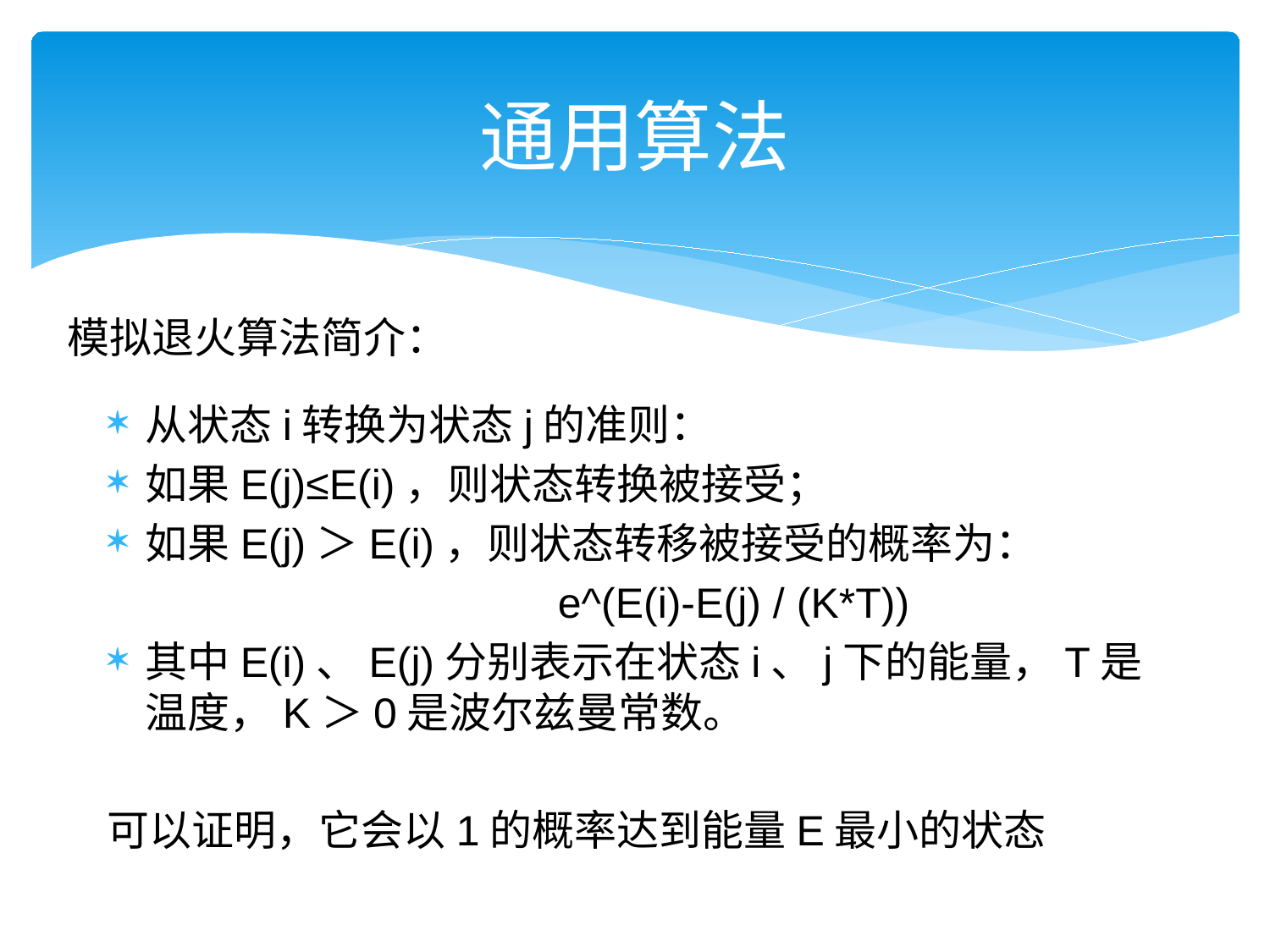

# 通用算法
模拟退火算法简介：
从状态i转换为状态j的准则：
如果E(j)≤E(i)，则状态转换被接受；
如果E(j)＞E(i)，则状态转移被接受的概率为：
                                      e^(E(i)-E(j) / (K*T))
其中E(i)、E(j)分别表示在状态i、j下的能量，T是温度，K＞0是波尔兹曼常数。

可以证明，它会以1的概率达到能量E最小的状态